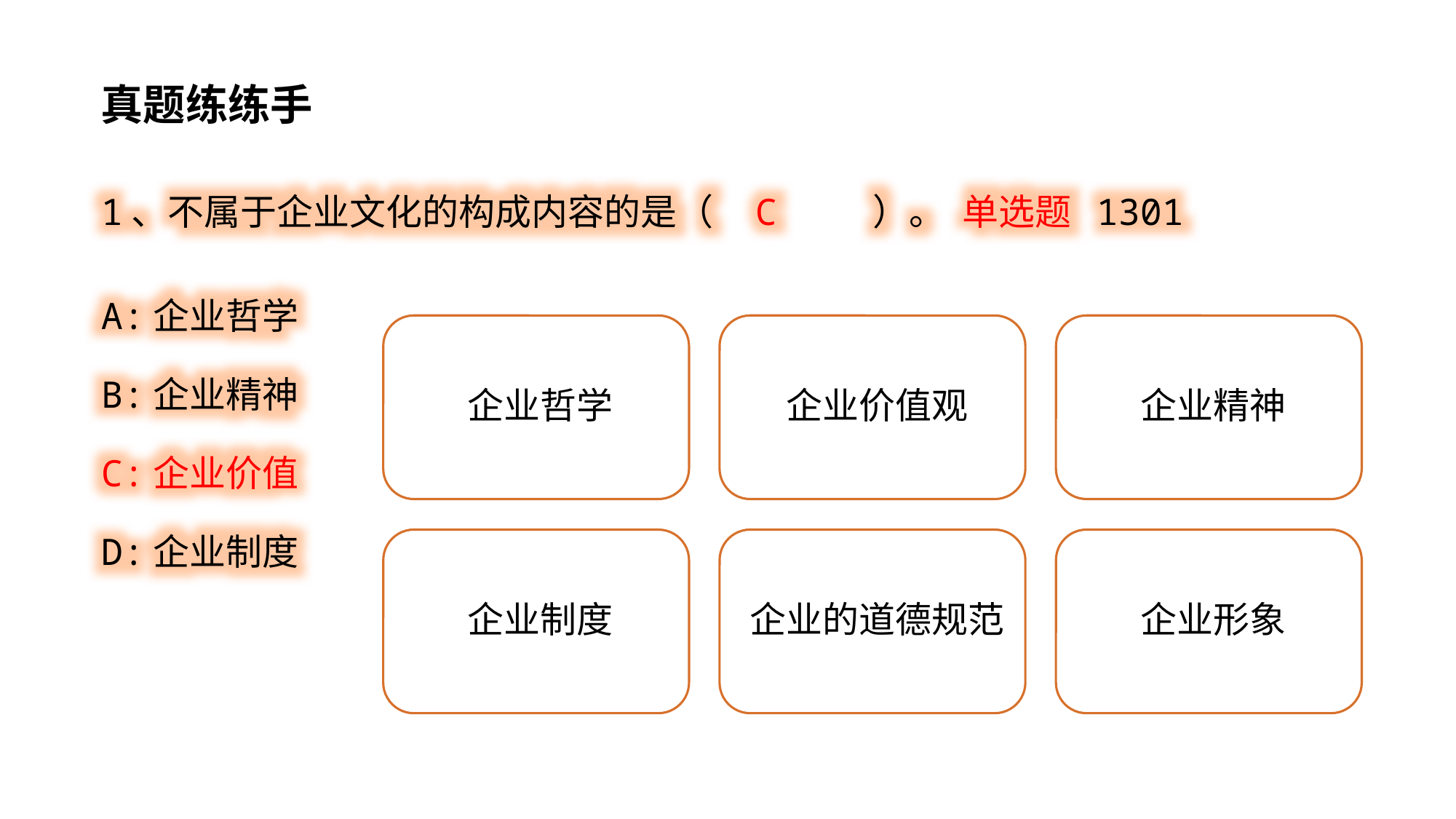

真题练练手
1、不属于企业文化的构成内容的是（    C    ）。  单选题  1301

A:企业哲学

B:企业精神

C:企业价值

D:企业制度

企业哲学
企业价值观
企业精神
企业制度
企业的道德规范
企业形象